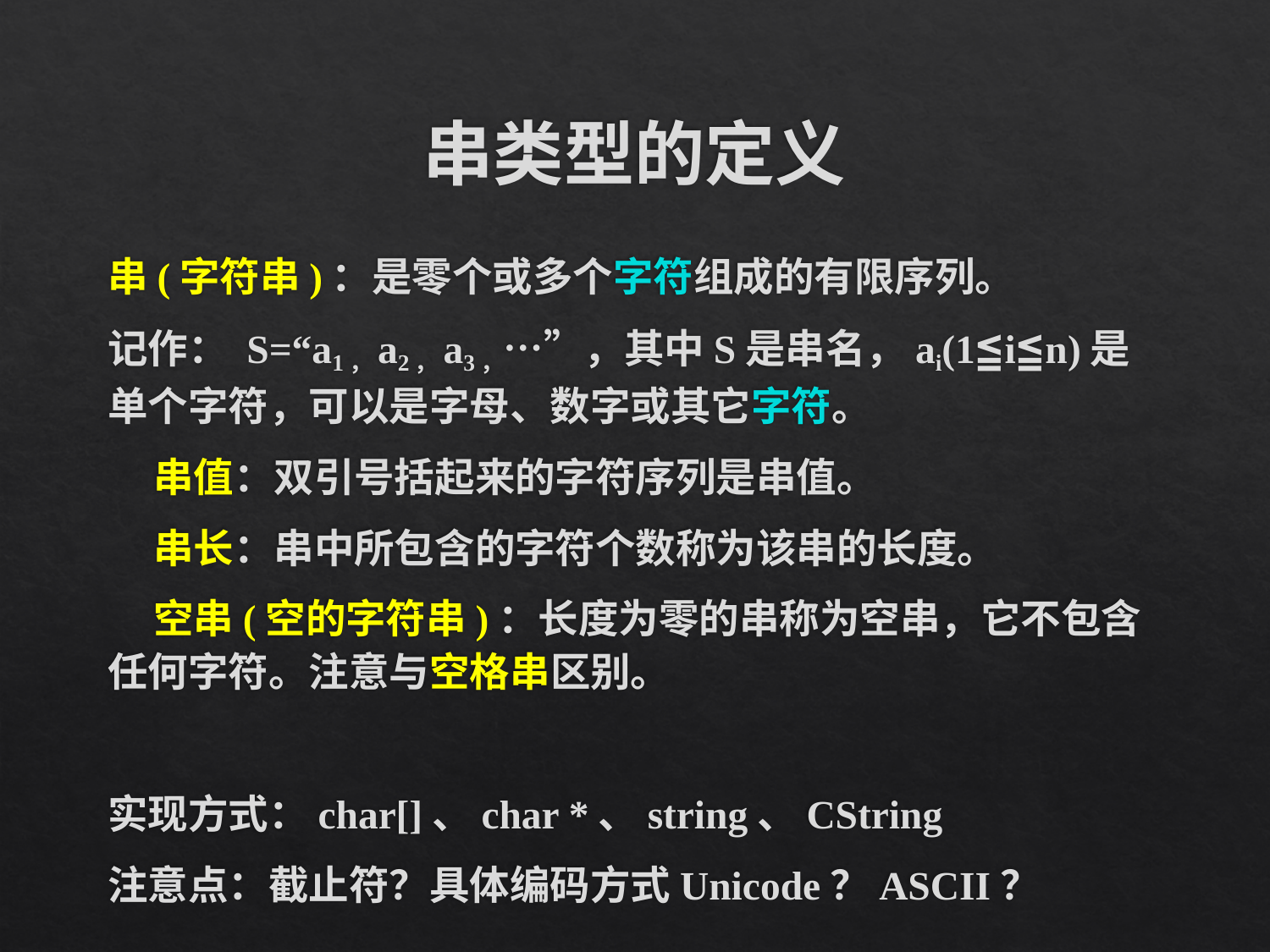

# 串类型的定义
串(字符串)：是零个或多个字符组成的有限序列。
记作： S=“a1，a2，a3，…”，其中S是串名，ai(1≦i≦n)是单个字符，可以是字母、数字或其它字符。
    串值：双引号括起来的字符序列是串值。
    串长：串中所包含的字符个数称为该串的长度。
    空串(空的字符串)：长度为零的串称为空串，它不包含任何字符。注意与空格串区别。

实现方式：char[]、char *、string、CString
注意点：截止符？具体编码方式Unicode？ASCII？